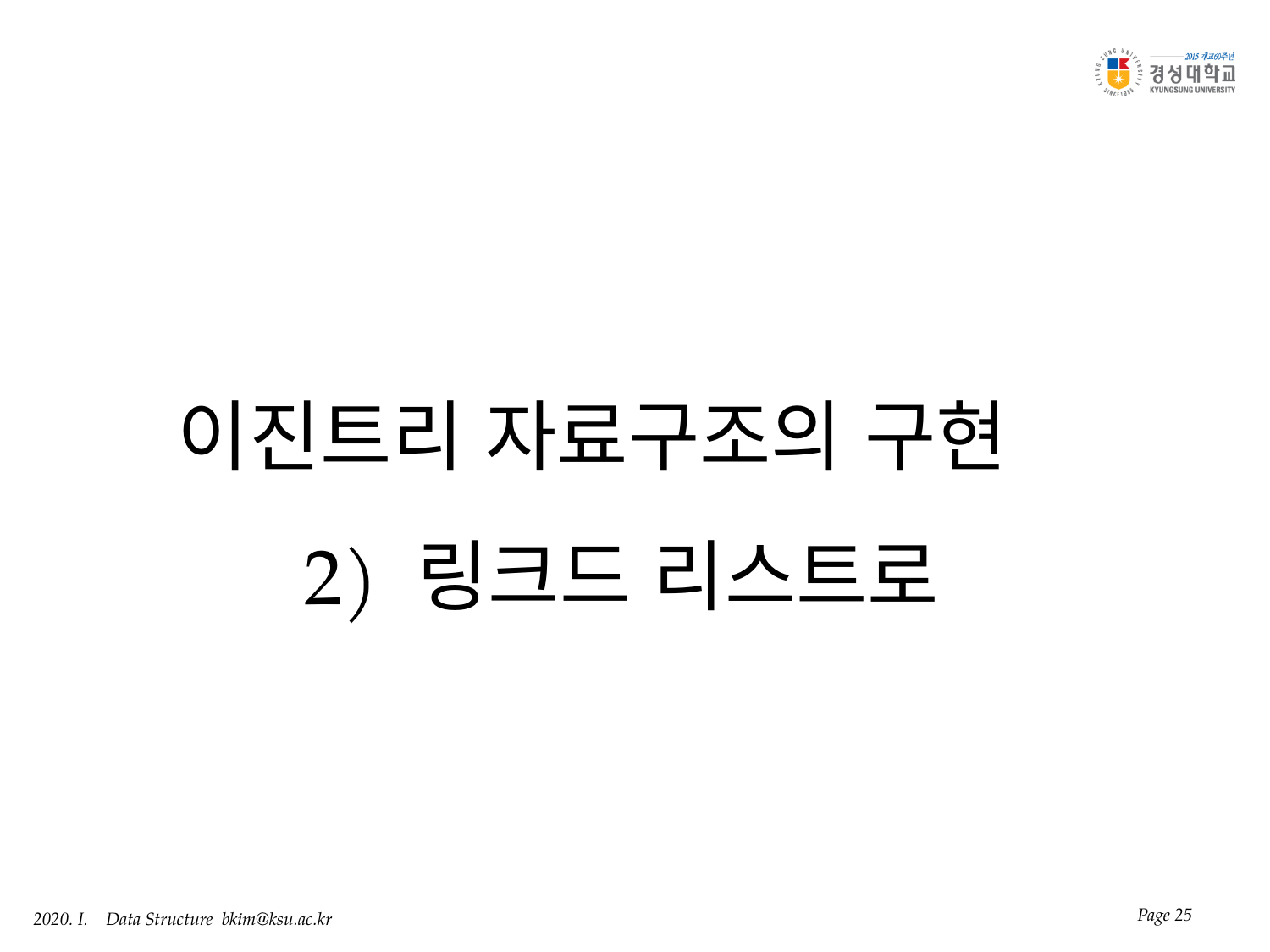

# 이진트리 자료구조의 구현 2) 링크드 리스트로
Page 25